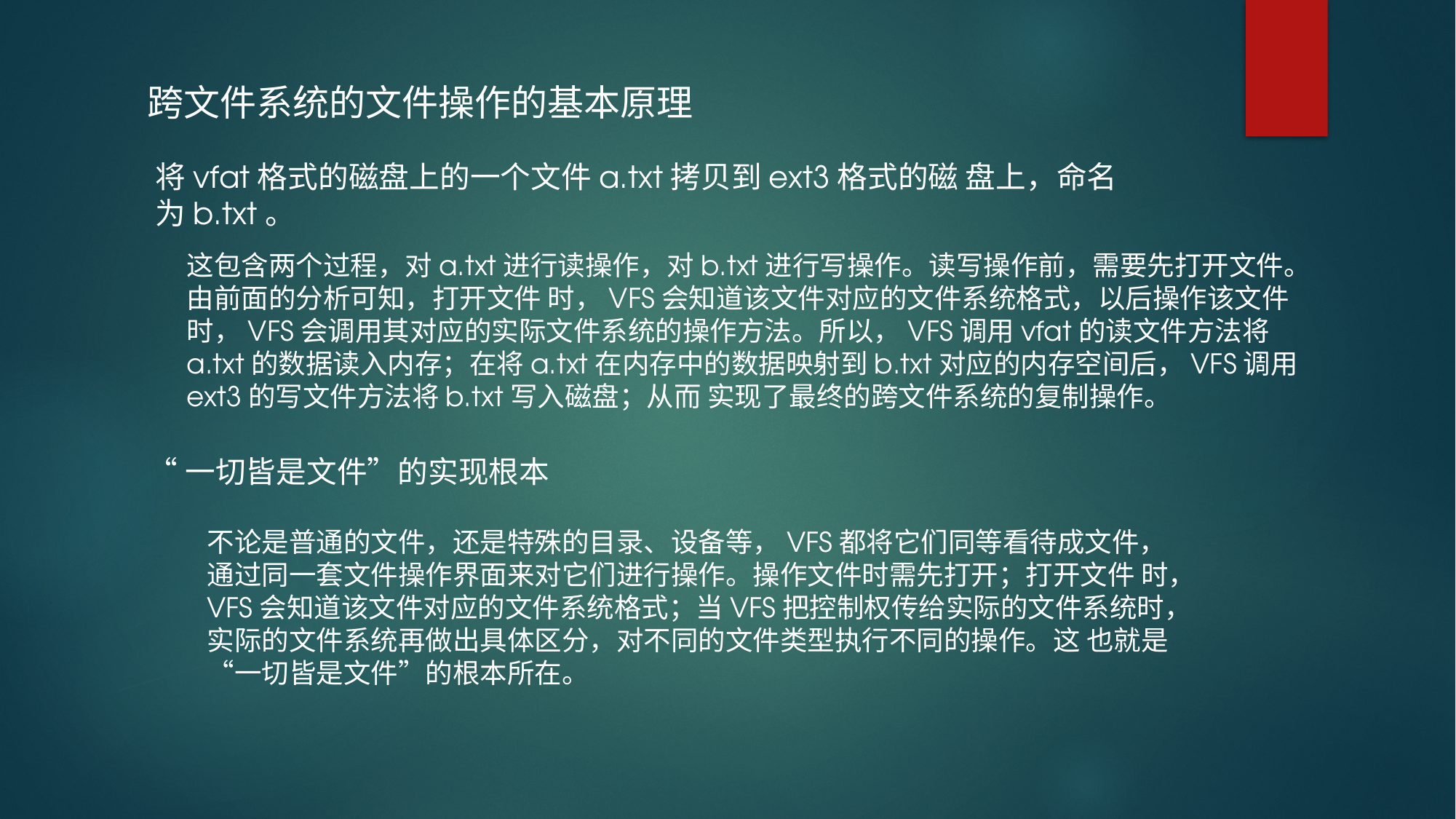

跨文件系统的文件操作的基本原理
将vfat格式的磁盘上的一个文件a.txt拷贝到ext3格式的磁 盘上，命名为b.txt。
这包含两个过程，对a.txt进行读操作，对b.txt进行写操作。读写操作前，需要先打开文件。由前面的分析可知，打开文件 时，VFS会知道该文件对应的文件系统格式，以后操作该文件时，VFS会调用其对应的实际文件系统的操作方法。所以，VFS调用vfat的读文件方法将 a.txt的数据读入内存；在将a.txt在内存中的数据映射到b.txt对应的内存空间后，VFS调用ext3的写文件方法将b.txt写入磁盘；从而 实现了最终的跨文件系统的复制操作。
“一切皆是文件”的实现根本
不论是普通的文件，还是特殊的目录、设备等，VFS都将它们同等看待成文件，通过同一套文件操作界面来对它们进行操作。操作文件时需先打开；打开文件 时，VFS会知道该文件对应的文件系统格式；当VFS把控制权传给实际的文件系统时，实际的文件系统再做出具体区分，对不同的文件类型执行不同的操作。这 也就是“一切皆是文件”的根本所在。